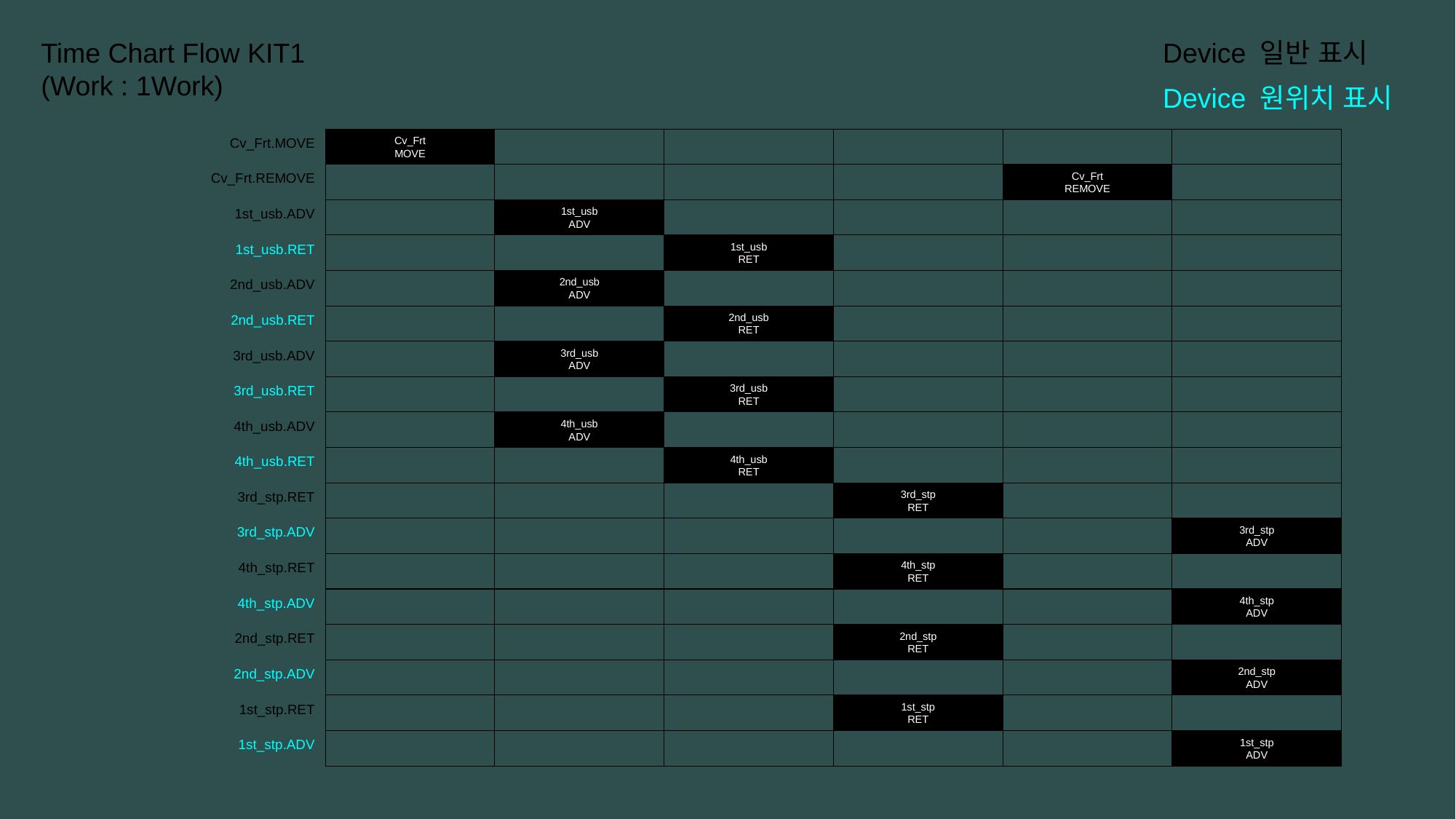

Time Chart Flow KIT1
(Work : 1Work)
Device 일반 표시
Device 원위치 표시
Cv_Frt.MOVE
Cv_Frt
MOVE
Cv_Frt.REMOVE
Cv_Frt
REMOVE
1st_usb.ADV
1st_usb
ADV
1st_usb.RET
1st_usb
RET
2nd_usb.ADV
2nd_usb
ADV
2nd_usb.RET
2nd_usb
RET
3rd_usb.ADV
3rd_usb
ADV
3rd_usb.RET
3rd_usb
RET
4th_usb.ADV
4th_usb
ADV
4th_usb.RET
4th_usb
RET
3rd_stp.RET
3rd_stp
RET
3rd_stp.ADV
3rd_stp
ADV
4th_stp.RET
4th_stp
RET
4th_stp.ADV
4th_stp
ADV
2nd_stp.RET
2nd_stp
RET
2nd_stp.ADV
2nd_stp
ADV
1st_stp.RET
1st_stp
RET
1st_stp.ADV
1st_stp
ADV